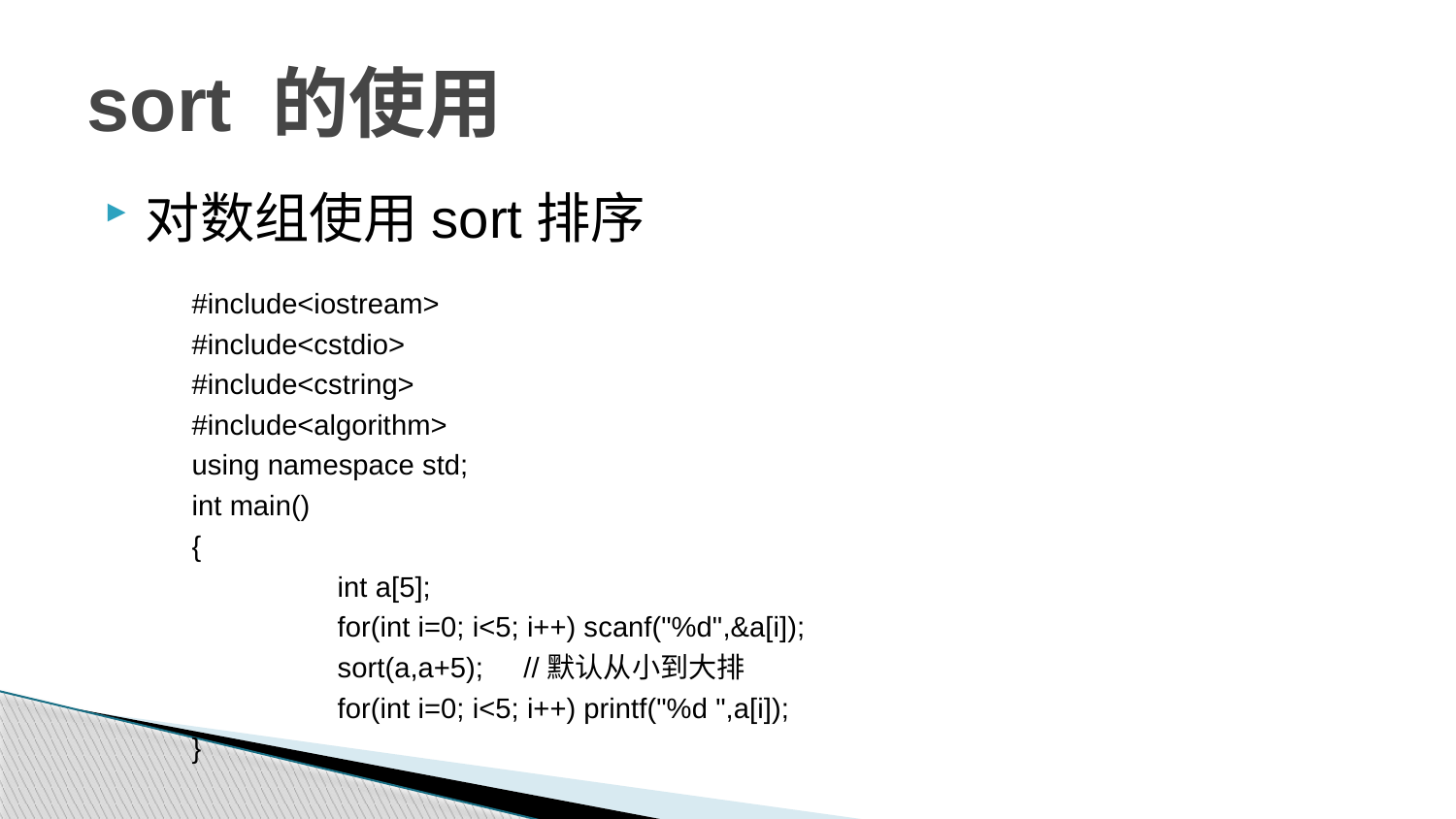

sort 的使用
对数组使用sort排序
#include<iostream>
#include<cstdio>
#include<cstring>
#include<algorithm>
using namespace std;
int main()
{
	int a[5];
	for(int i=0; i<5; i++) scanf("%d",&a[i]);
	sort(a,a+5);     //默认从小到大排
	for(int i=0; i<5; i++) printf("%d ",a[i]);
}